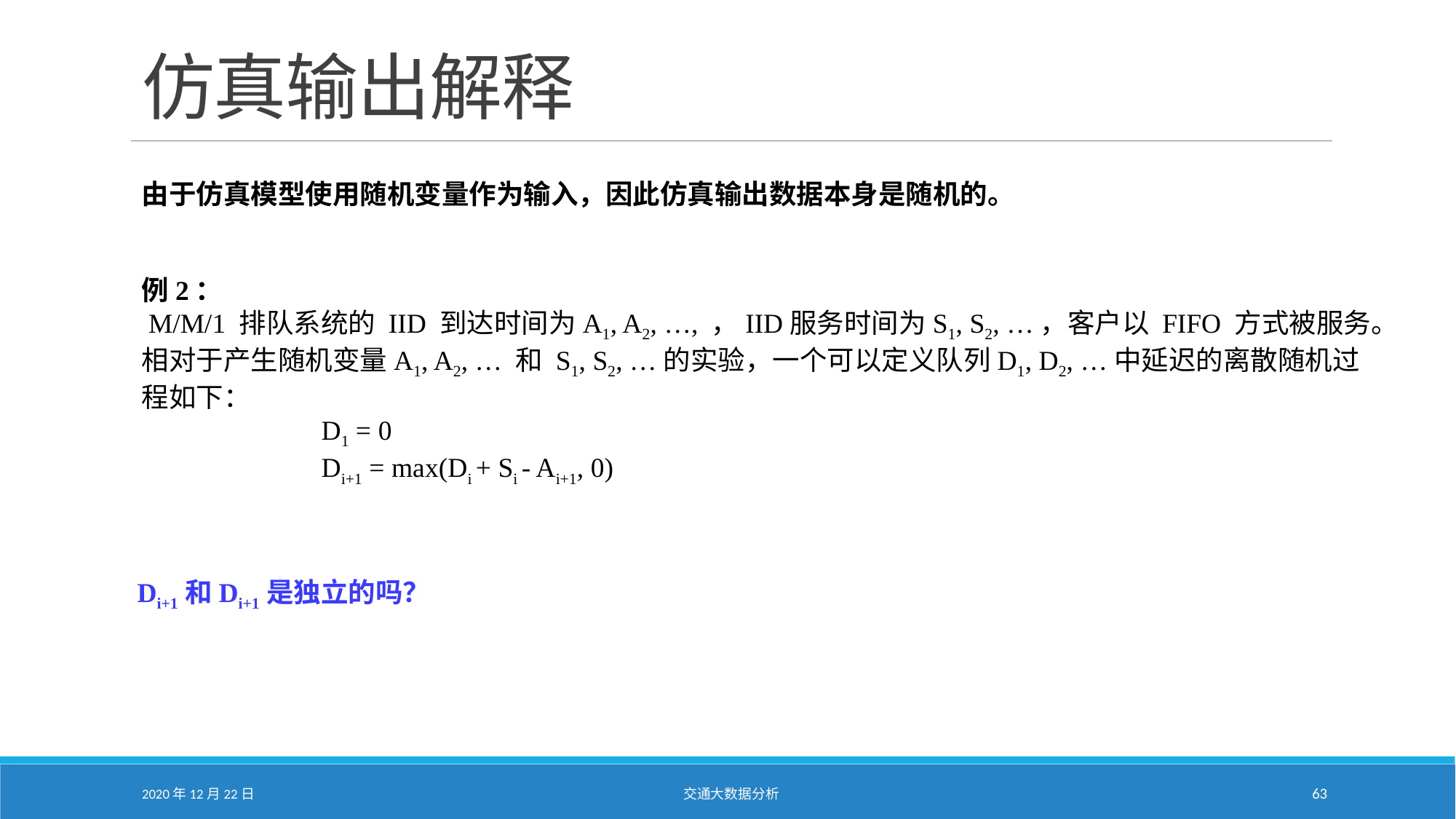

# 仿真输出解释
由于仿真模型使用随机变量作为输入，因此仿真输出数据本身是随机的。
例2：
 M/M/1 排队系统的 IID 到达时间为A1, A2, …, ，IID服务时间为S1, S2, …，客户以 FIFO 方式被服务。相对于产生随机变量A1, A2, … 和 S1, S2, …的实验，一个可以定义队列D1, D2, …中延迟的离散随机过程如下：
                          D1 = 0
                          Di+1 = max(Di + Si - Ai+1, 0)
Di+1和Di+1是独立的吗？
2020年12月22日
交通大数据分析
63